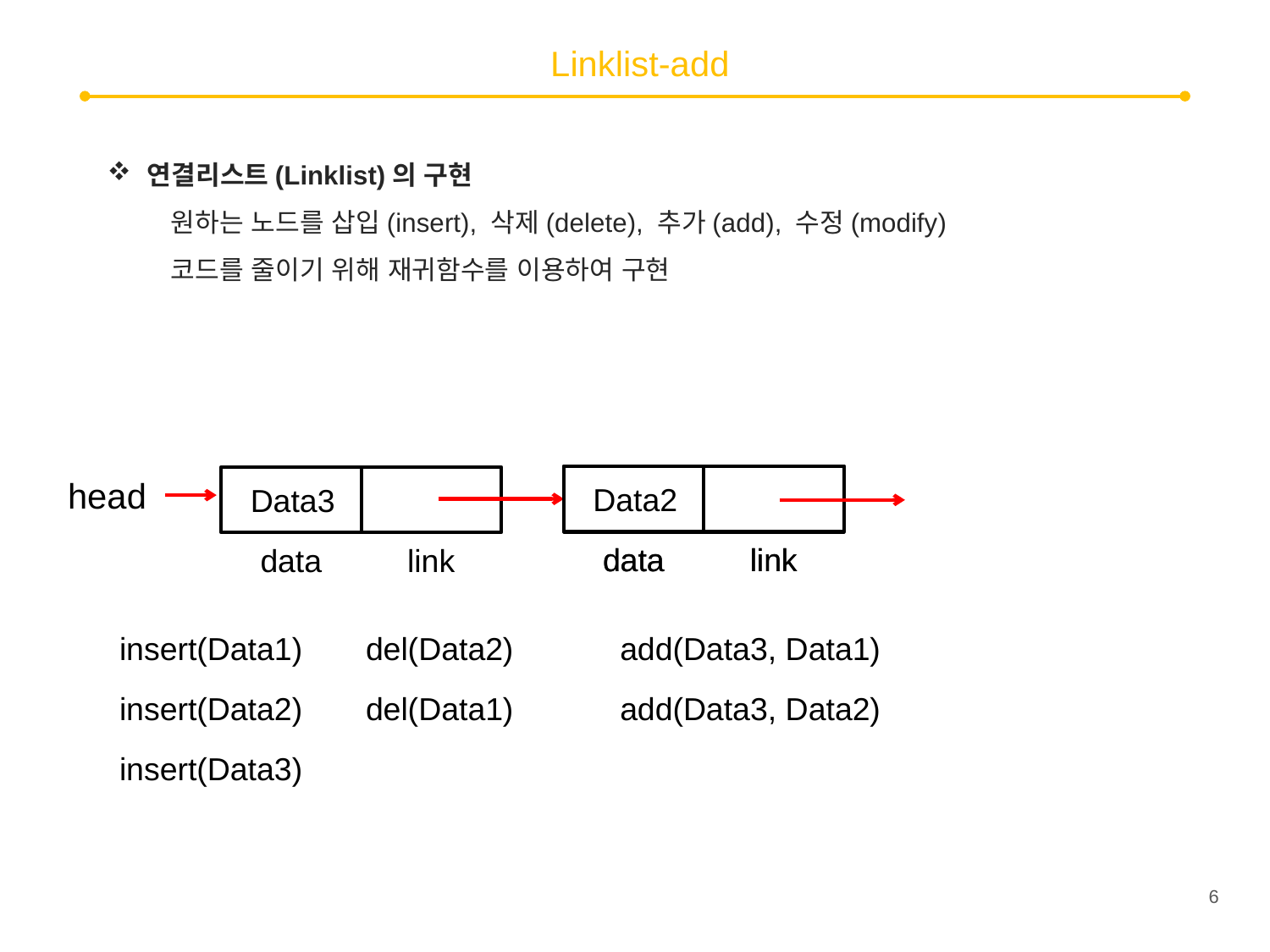

# Linklist-add
연결리스트(Linklist)의 구현
원하는 노드를 삽입(insert), 삭제(delete), 추가(add), 수정(modify)
코드를 줄이기 위해 재귀함수를 이용하여 구현

data
link
Data2

data
link
Data1

data
link
Data3
head
insert(Data1)
del(Data2)
add(Data3, Data1)
insert(Data2)
del(Data1)
add(Data3, Data2)
insert(Data3)